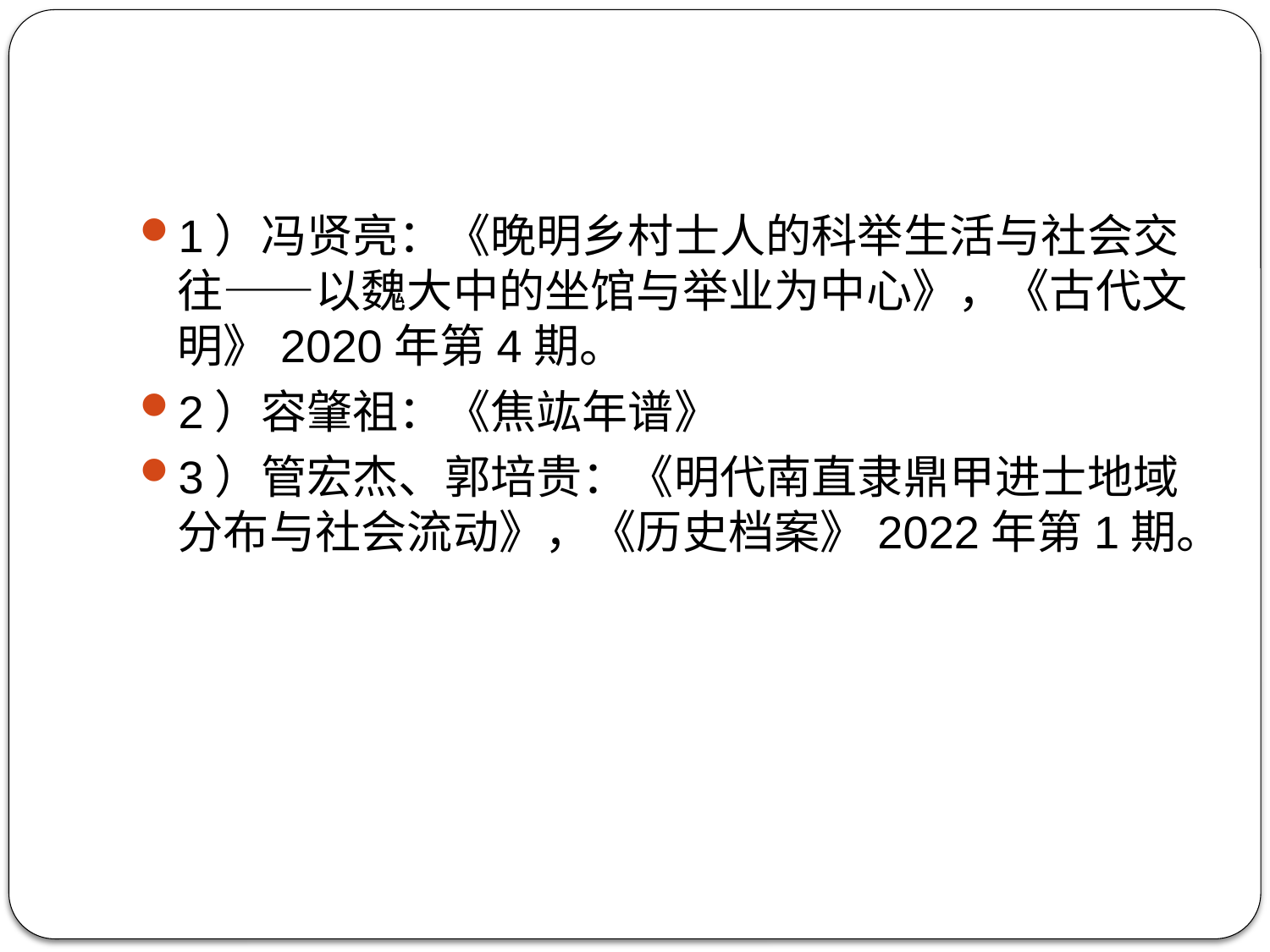

#
1）冯贤亮：《晚明乡村士人的科举生活与社会交往——以魏大中的坐馆与举业为中心》，《古代文明》2020年第4期。
2）容肇祖：《焦竑年谱》
3）管宏杰、郭培贵：《明代南直隶鼎甲进士地域分布与社会流动》，《历史档案》2022年第1期。